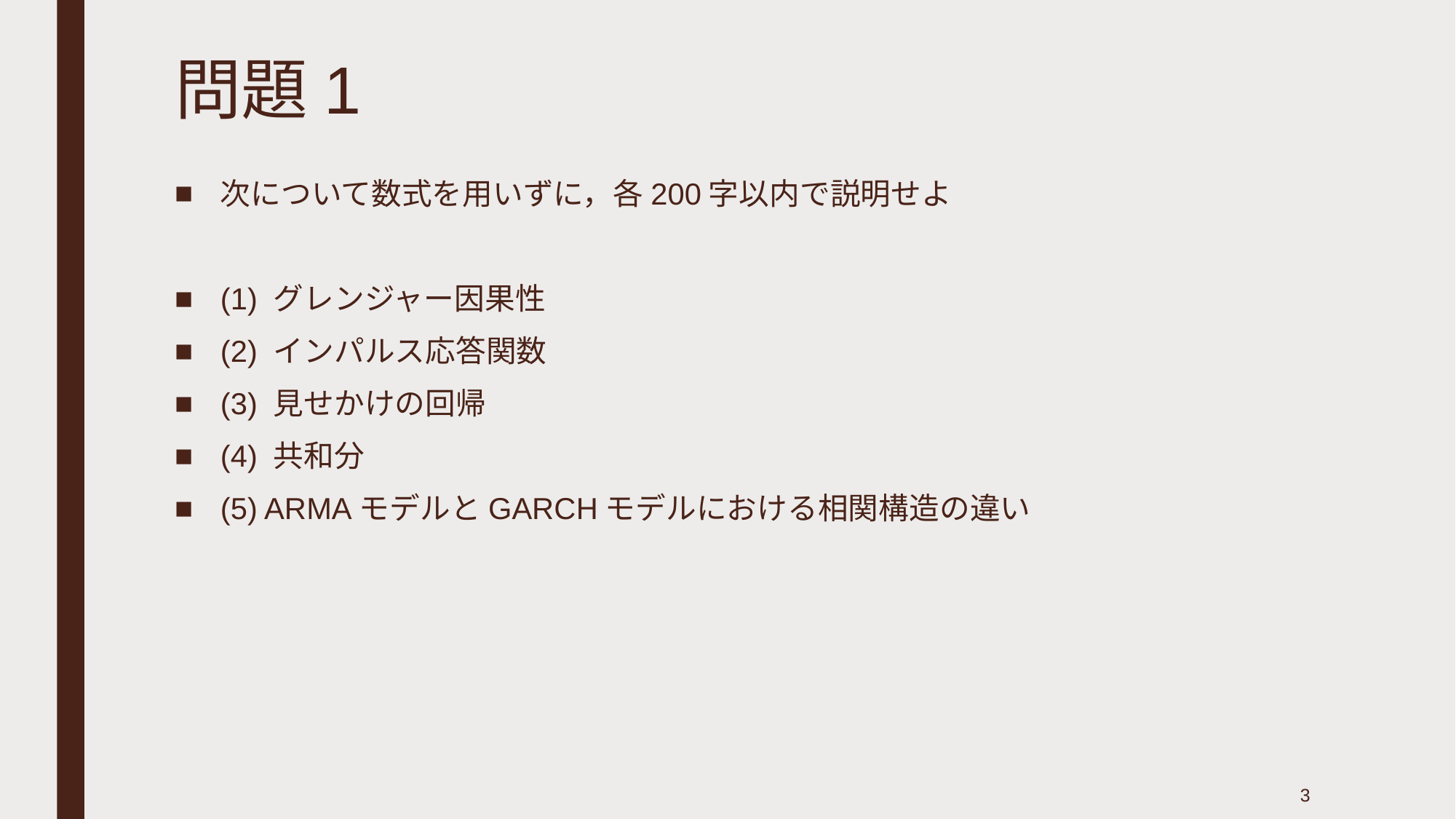

# 問題1
次について数式を用いずに，各200字以内で説明せよ

(1) グレンジャー因果性
(2) インパルス応答関数
(3) 見せかけの回帰
(4) 共和分
(5) ARMAモデルとGARCHモデルにおける相関構造の違い

3